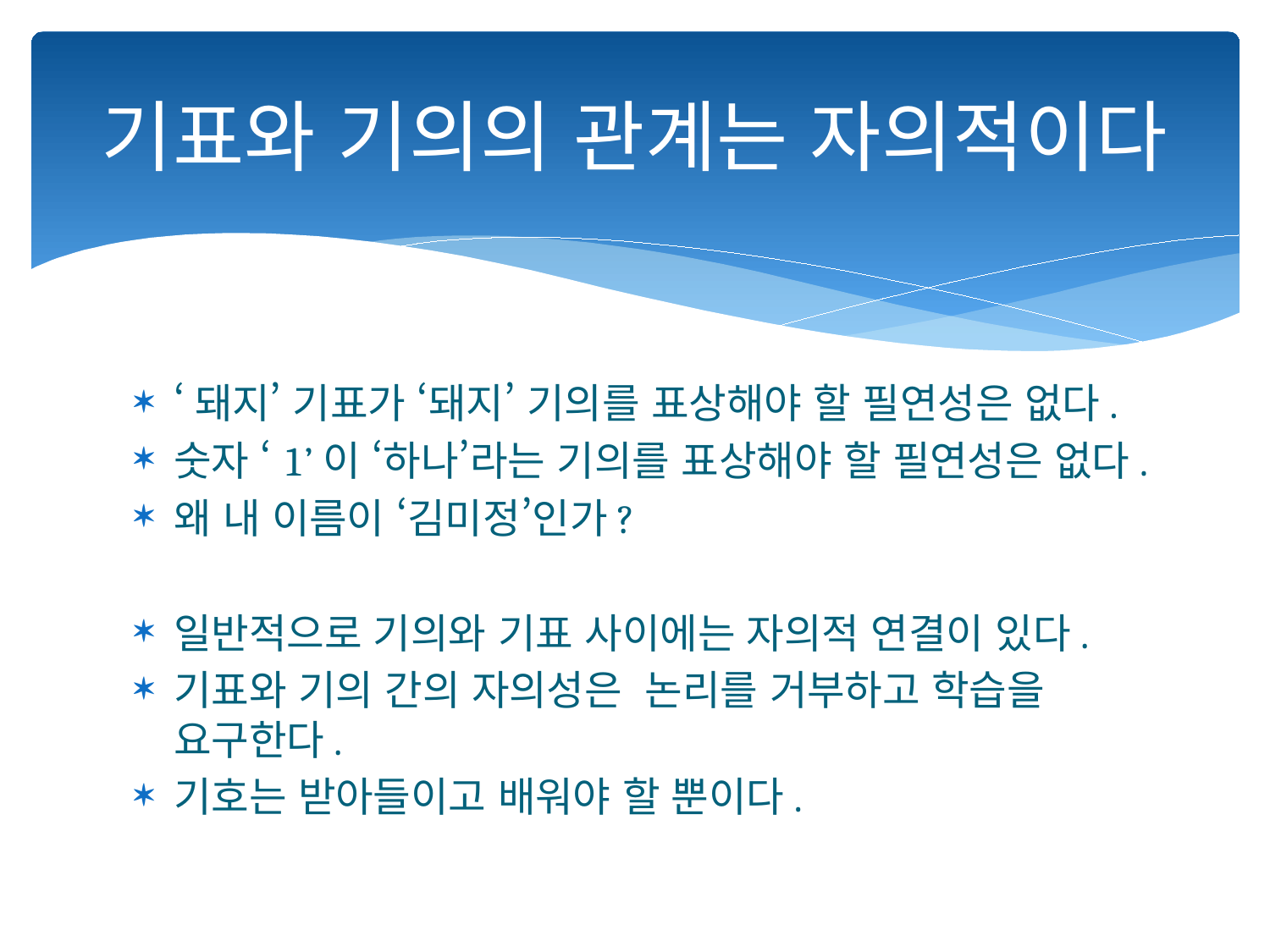

# 기표와 기의의 관계는 자의적이다
‘돼지’ 기표가 ‘돼지’ 기의를 표상해야 할 필연성은 없다.
숫자 ‘1’이 ‘하나’라는 기의를 표상해야 할 필연성은 없다.
왜 내 이름이 ‘김미정’인가?

일반적으로 기의와 기표 사이에는 자의적 연결이 있다.
기표와 기의 간의 자의성은  논리를 거부하고 학습을 요구한다.
기호는 받아들이고 배워야 할 뿐이다.